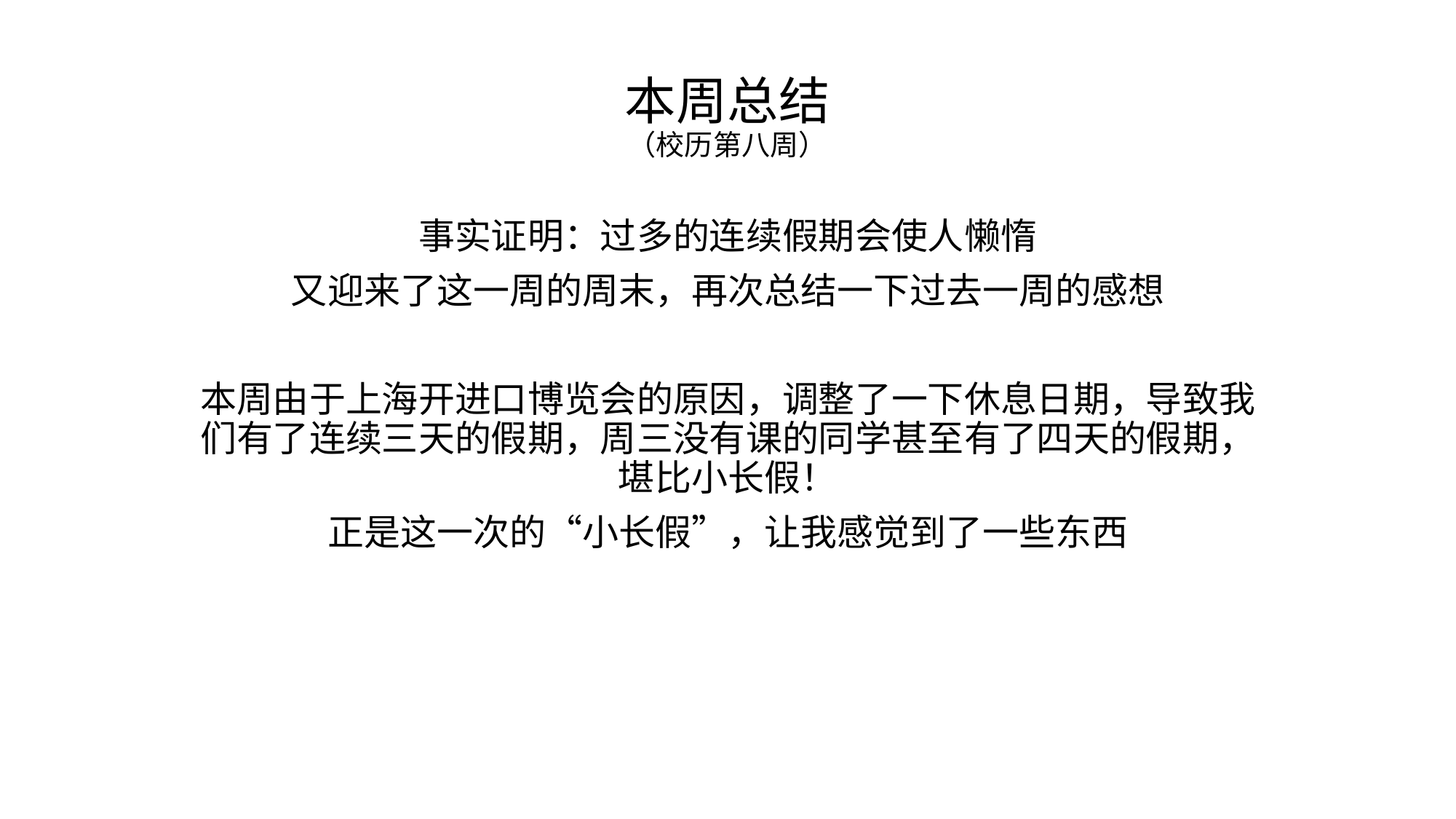

# 本周总结 （校历第八周）
事实证明：过多的连续假期会使人懒惰
又迎来了这一周的周末，再次总结一下过去一周的感想

本周由于上海开进口博览会的原因，调整了一下休息日期，导致我们有了连续三天的假期，周三没有课的同学甚至有了四天的假期，堪比小长假！
正是这一次的“小长假”，让我感觉到了一些东西